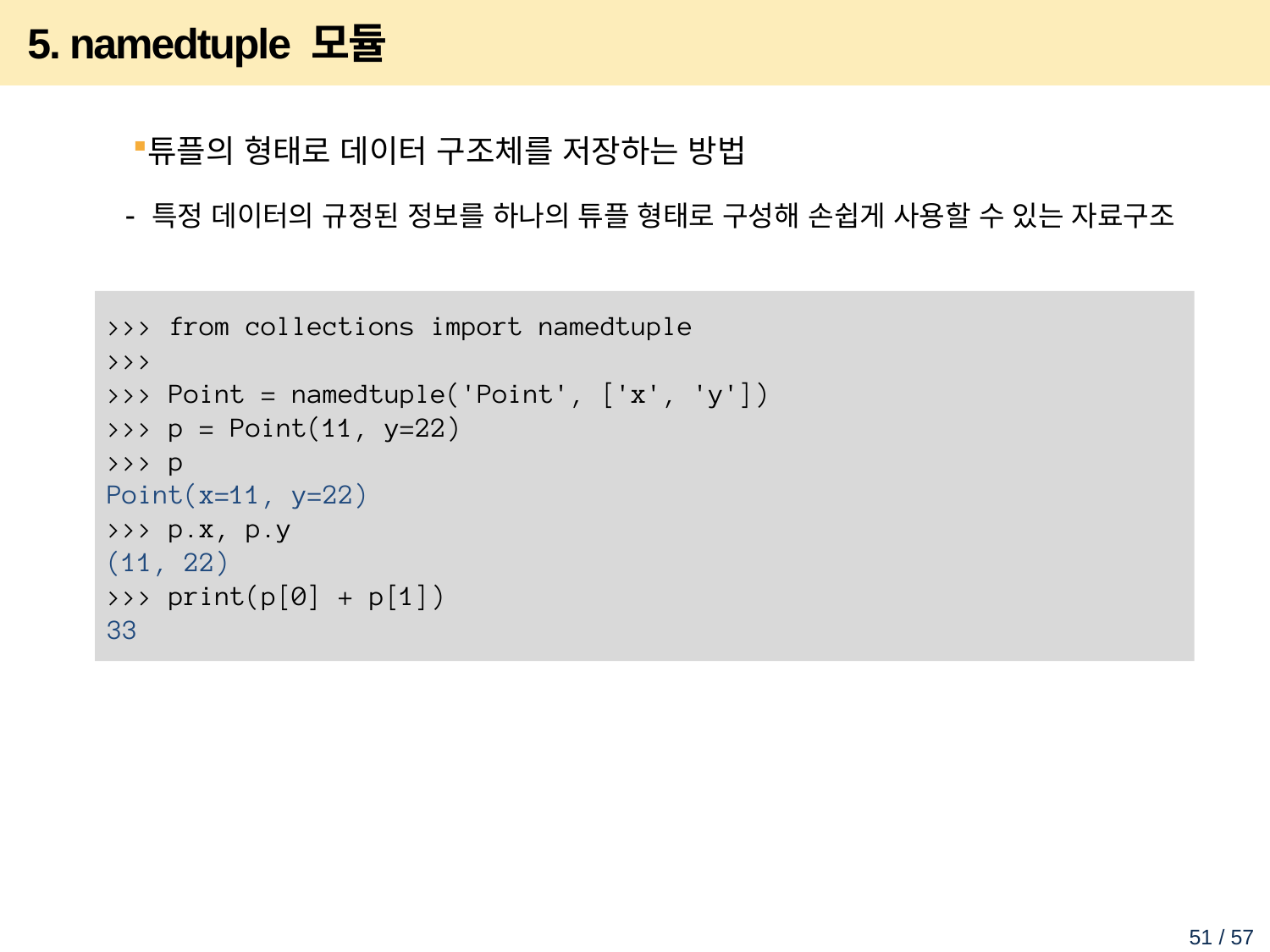

# 5. namedtuple 모듈
튜플의 형태로 데이터 구조체를 저장하는 방법
  - 특정 데이터의 규정된 정보를 하나의 튜플 형태로 구성해 손쉽게 사용할 수 있는 자료구조

>>> from collections import namedtuple
>>>
>>> Point = namedtuple('Point', ['x', 'y'])
>>> p = Point(11, y=22)
>>> p
Point(x=11, y=22)
>>> p.x, p.y
(11, 22)
>>> print(p[0] + p[1])
33